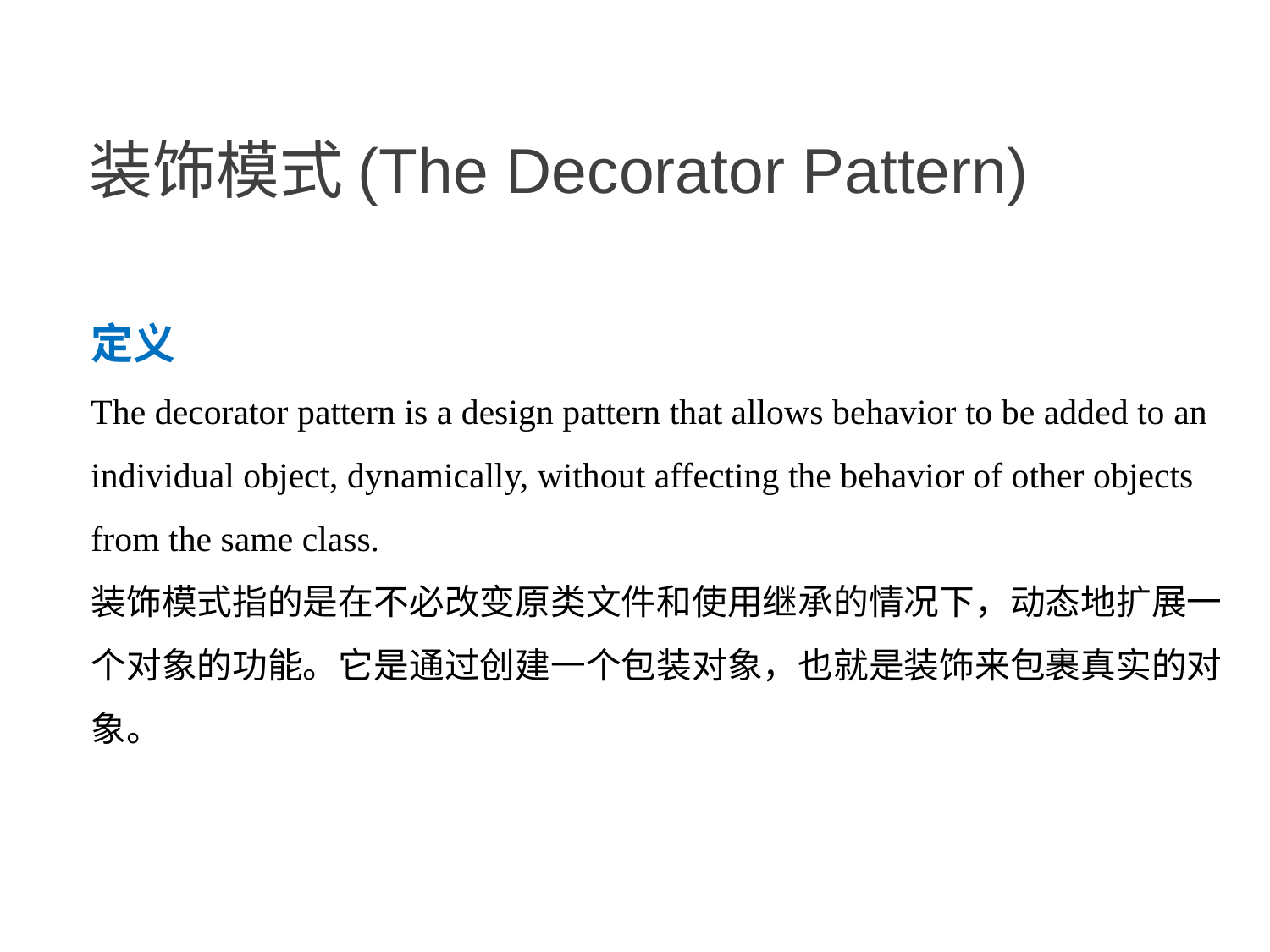

装饰模式(The Decorator Pattern)
定义
The decorator pattern is a design pattern that allows behavior to be added to an individual object, dynamically, without affecting the behavior of other objects from the same class.
装饰模式指的是在不必改变原类文件和使用继承的情况下，动态地扩展一个对象的功能。它是通过创建一个包装对象，也就是装饰来包裹真实的对象。